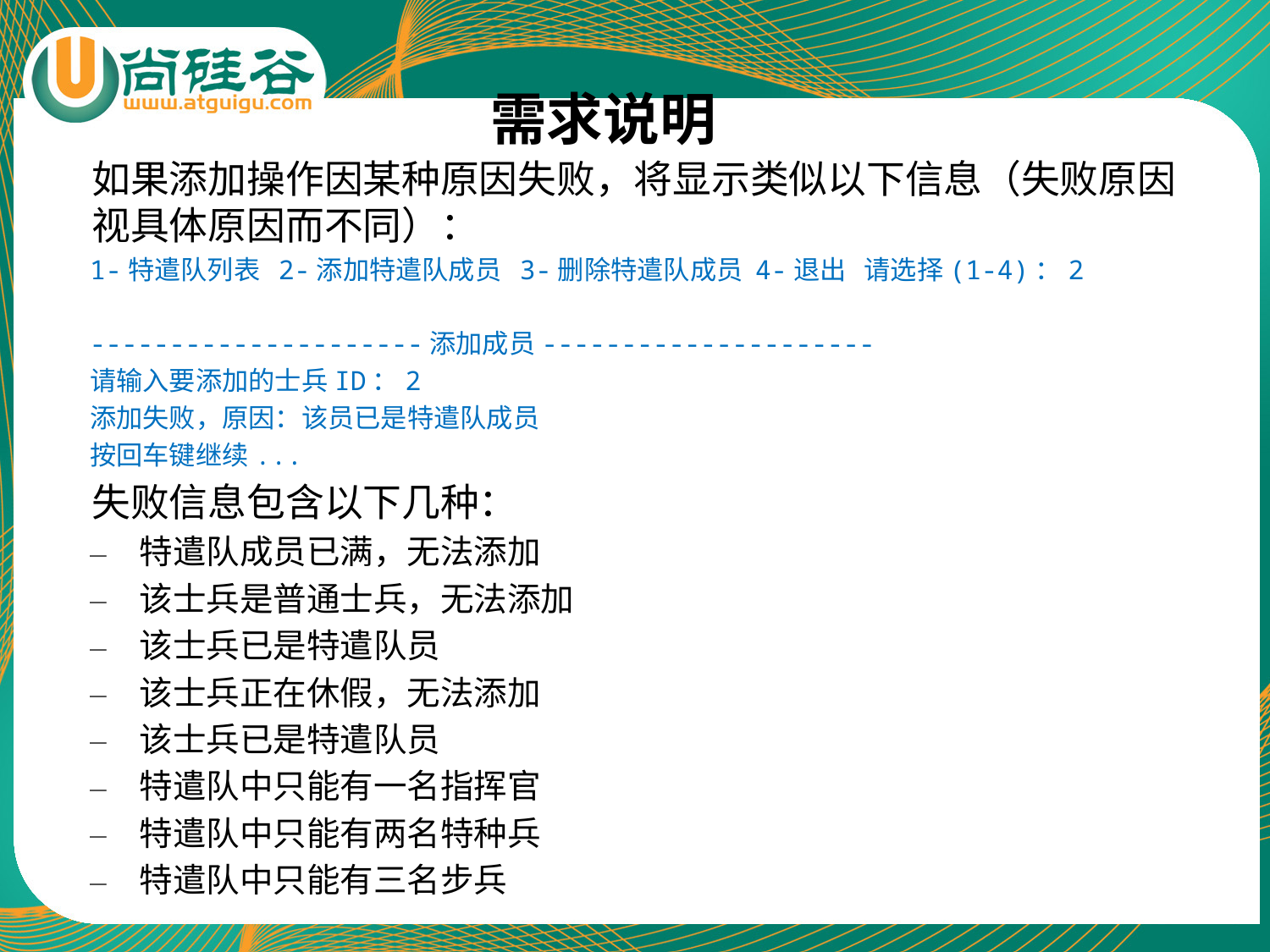

需求说明
	如果添加操作因某种原因失败，将显示类似以下信息（失败原因视具体原因而不同）：
1-特遣队列表  2-添加特遣队成员  3-删除特遣队成员 4-退出   请选择(1-4)：2

---------------------添加成员---------------------
请输入要添加的士兵ID：2
添加失败，原因：该员已是特遣队成员
按回车键继续...
	失败信息包含以下几种：
特遣队成员已满，无法添加
该士兵是普通士兵，无法添加
该士兵已是特遣队员
该士兵正在休假，无法添加
该士兵已是特遣队员
特遣队中只能有一名指挥官
特遣队中只能有两名特种兵
特遣队中只能有三名步兵